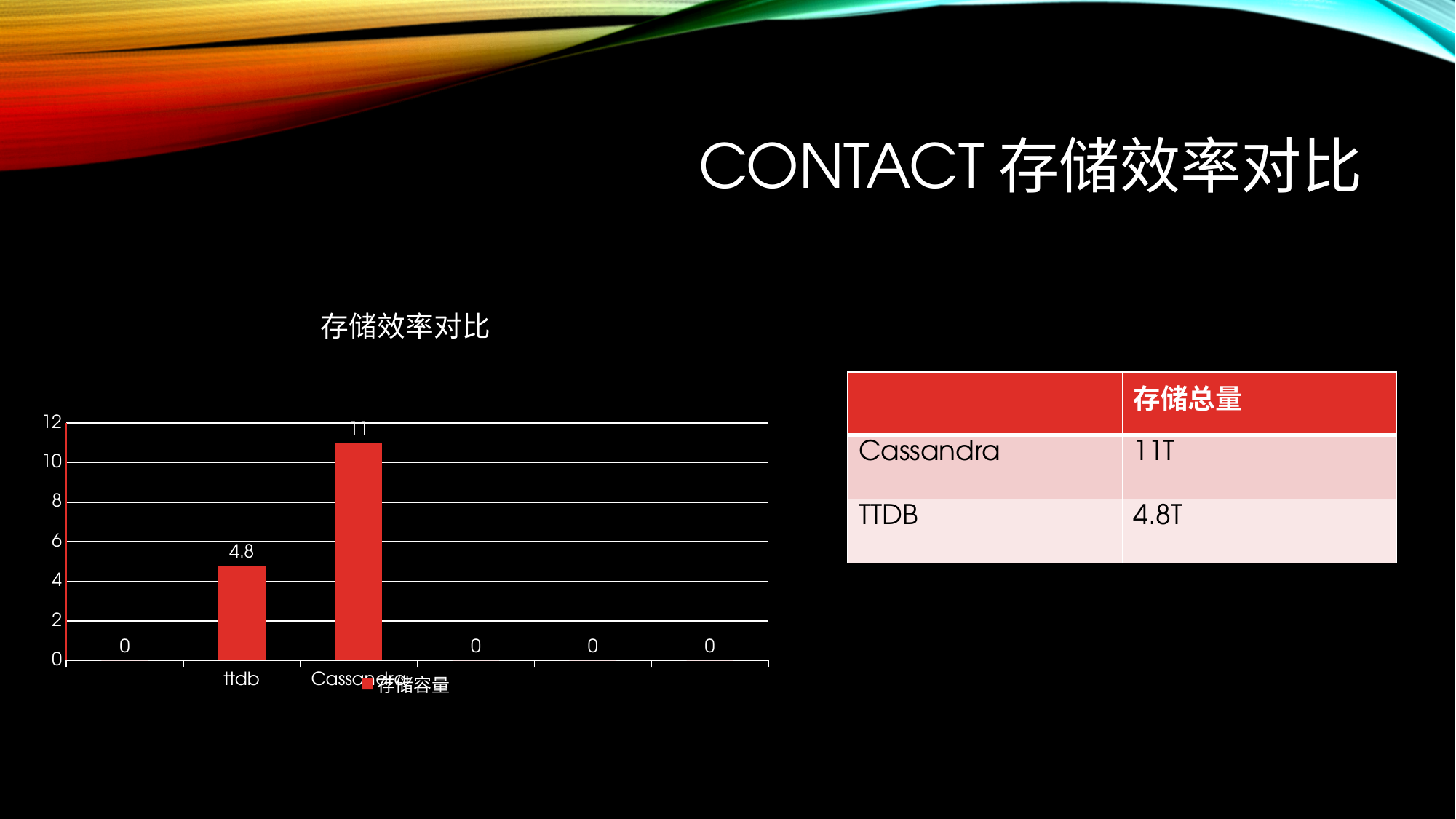

# contact存储效率对比

### Chart: 存储效率对比

| Category | 存储容量 |
|---|---|
|  | None |
| ttdb | 4.8 |
| Cassandra | 11.0 |
|  | 存储总量 |
| --- | --- |
| Cassandra | 11T |
| TTDB | 4.8T |